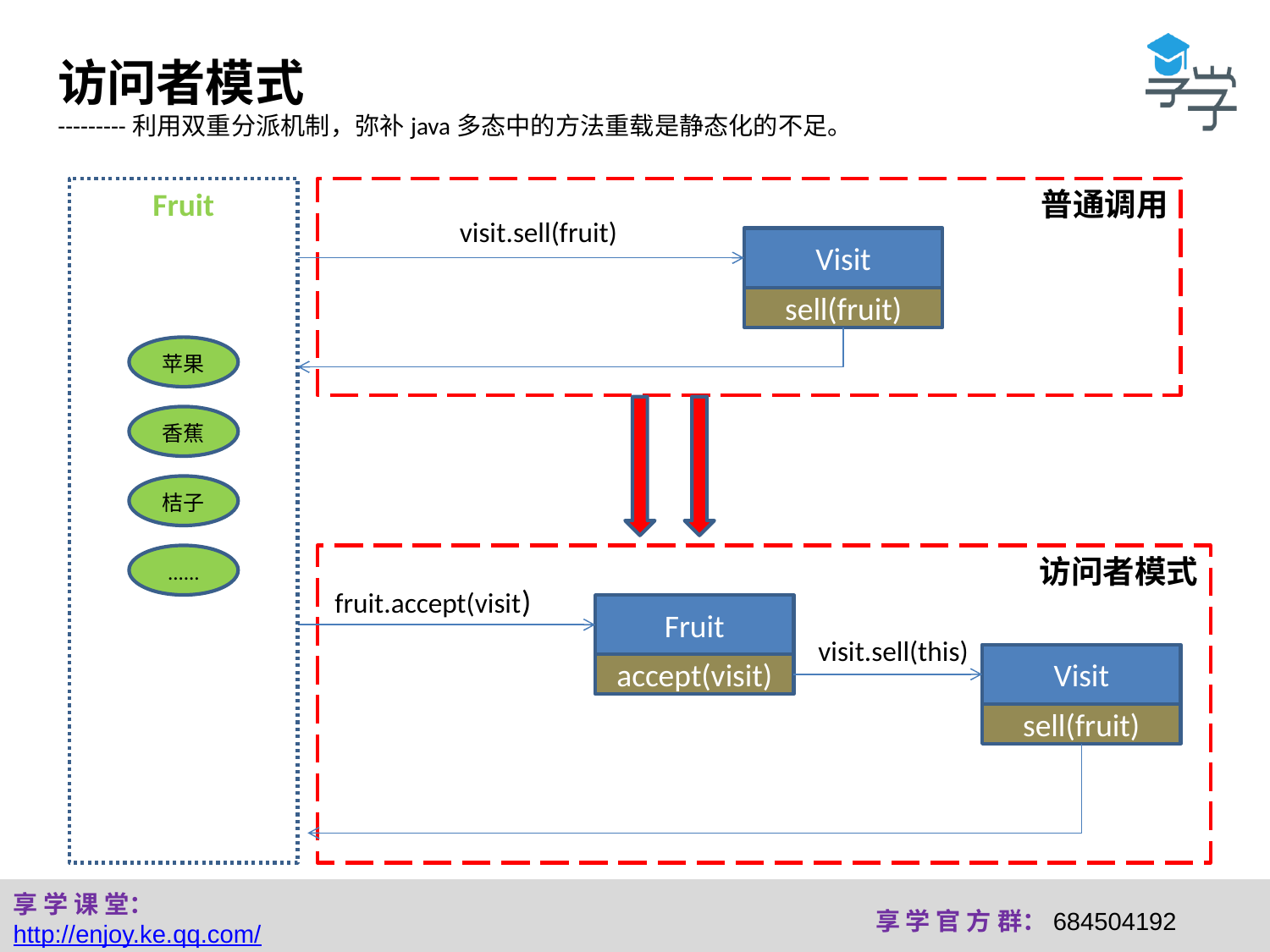

访问者模式
---------利用双重分派机制，弥补java多态中的方法重载是静态化的不足。
Fruit
普通调用
visit.sell(fruit)
Visit
sell(fruit)
苹果

香蕉
桔子
......
访问者模式
fruit.accept(visit)
Fruit
visit.sell(this)
Visit
accept(visit)
sell(fruit)